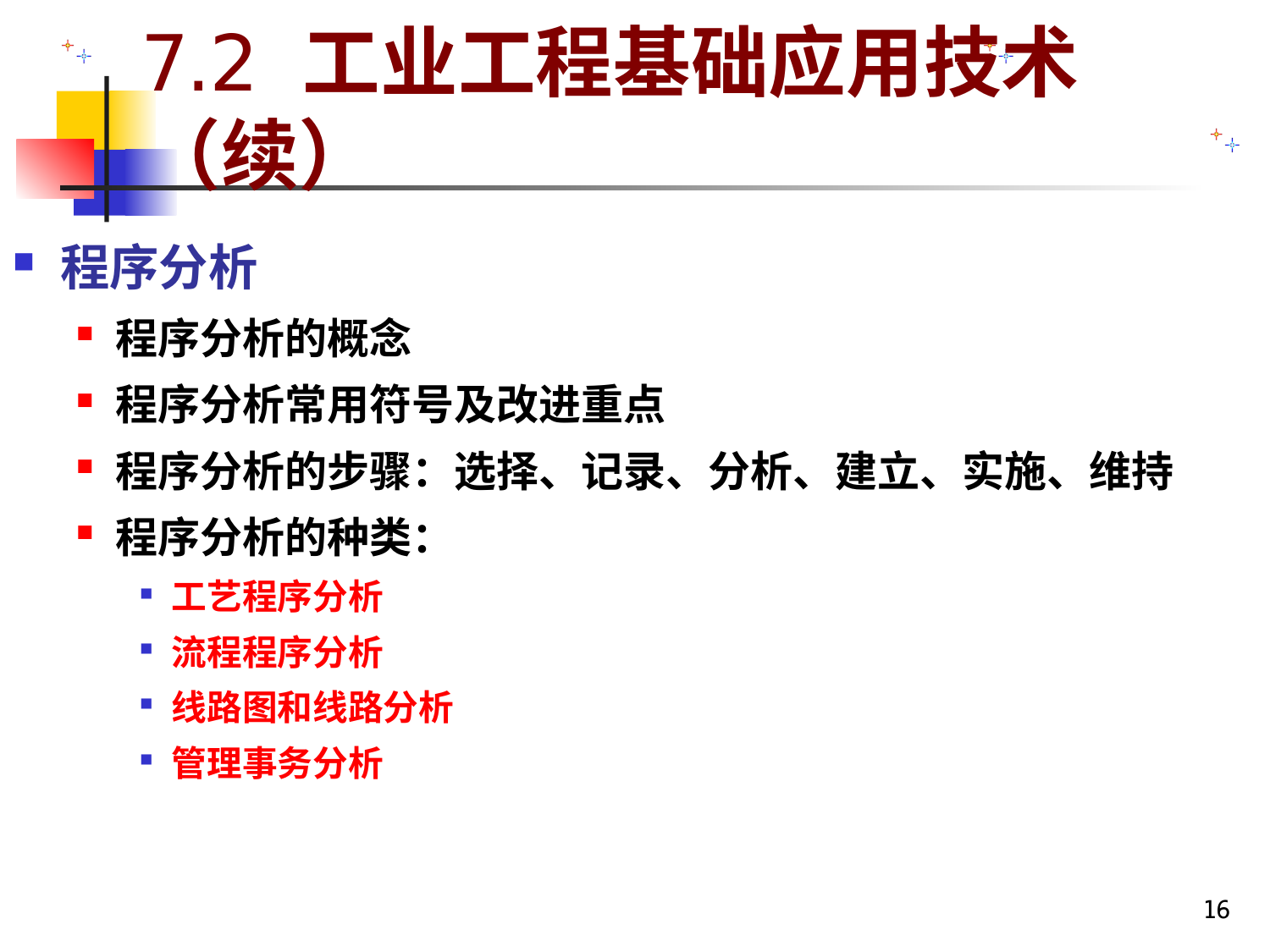

# 7.2 工业工程基础应用技术 （续）
程序分析
程序分析的概念
程序分析常用符号及改进重点
程序分析的步骤：选择、记录、分析、建立、实施、维持
程序分析的种类：
工艺程序分析
流程程序分析
线路图和线路分析
管理事务分析

16